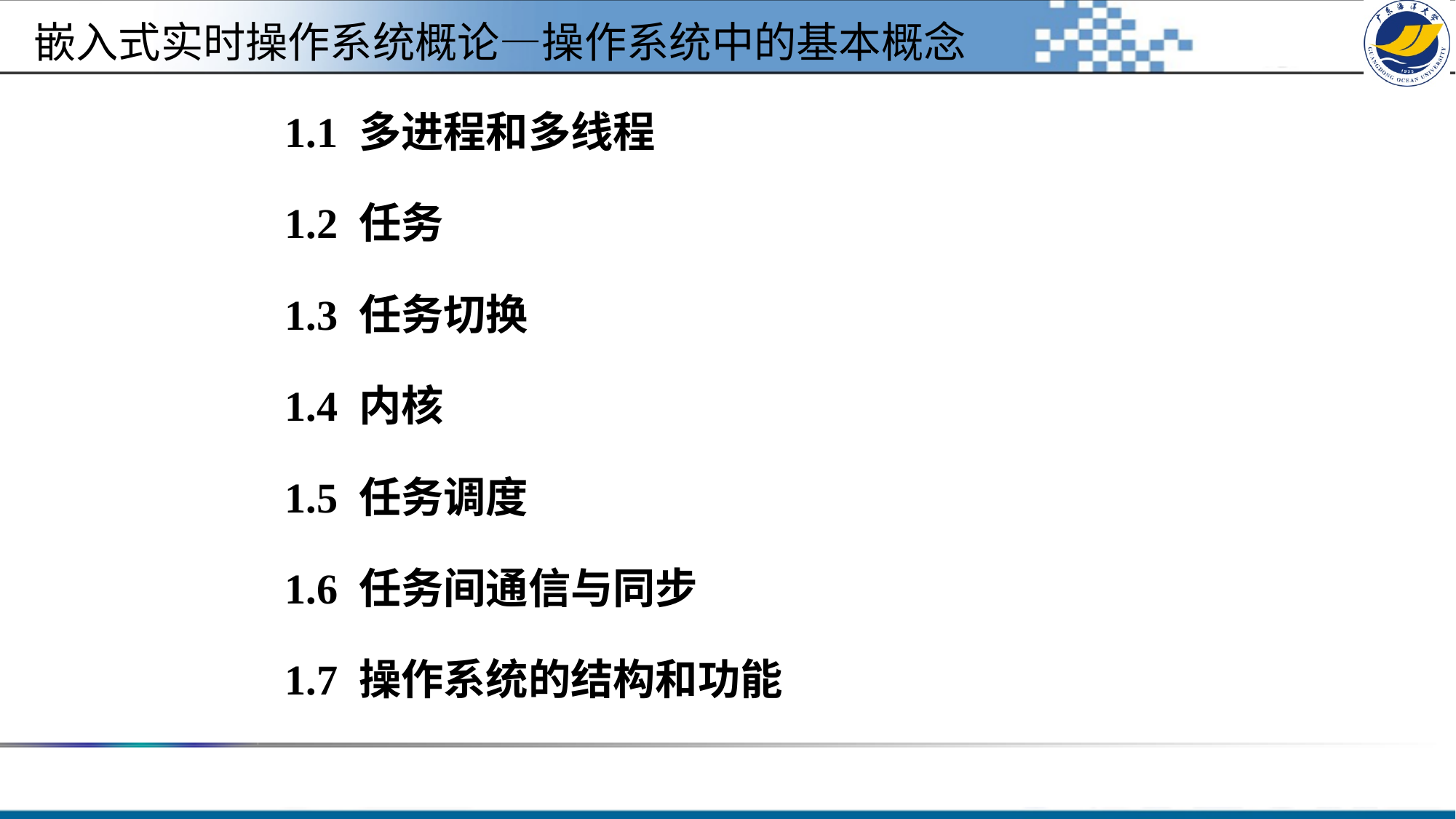

#
嵌入式实时操作系统概论—操作系统中的基本概念
 1.1 多进程和多线程
 1.2 任务
 1.3 任务切换
 1.4 内核
 1.5 任务调度
 1.6 任务间通信与同步
 1.7 操作系统的结构和功能
4